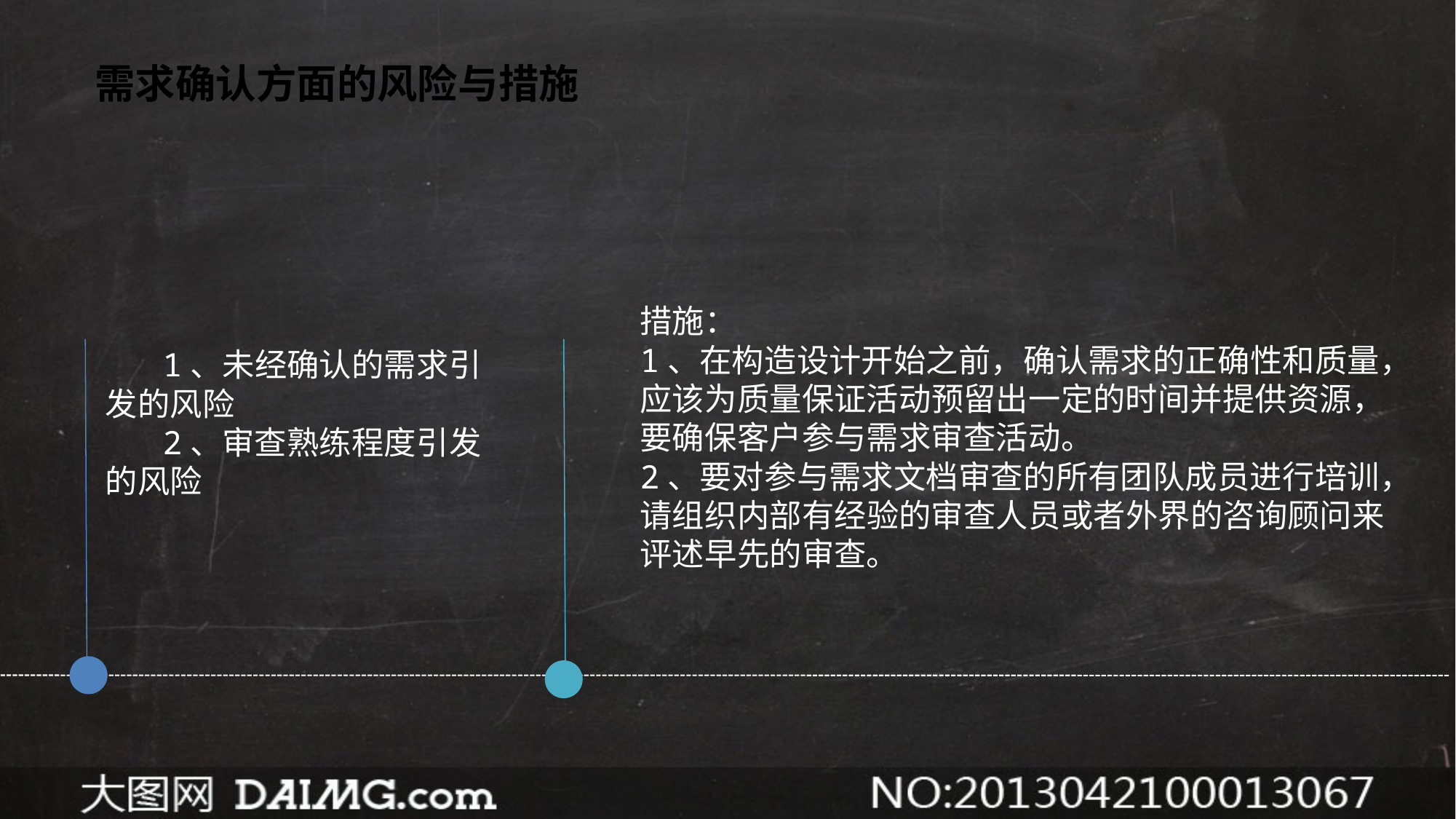

需求确认方面的风险与措施
措施：
1、在构造设计开始之前，确认需求的正确性和质量，应该为质量保证活动预留出一定的时间并提供资源，要确保客户参与需求审查活动。
2、要对参与需求文档审查的所有团队成员进行培训，请组织内部有经验的审查人员或者外界的咨询顾问来评述早先的审查。
1、未经确认的需求引发的风险
2、审查熟练程度引发的风险